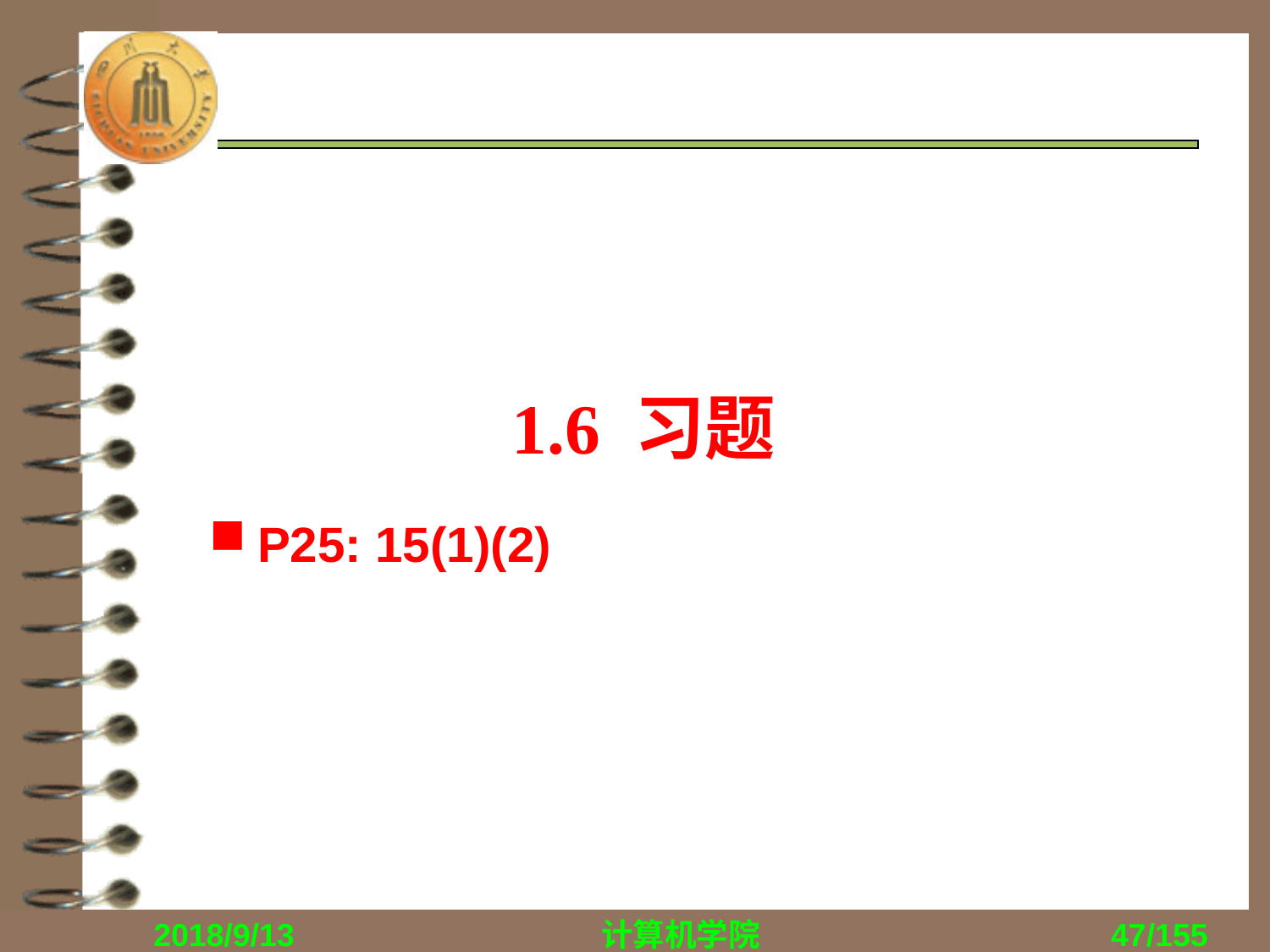

1.6 习题
P25: 15(1)(2)
2018/9/13
计算机学院
47/155